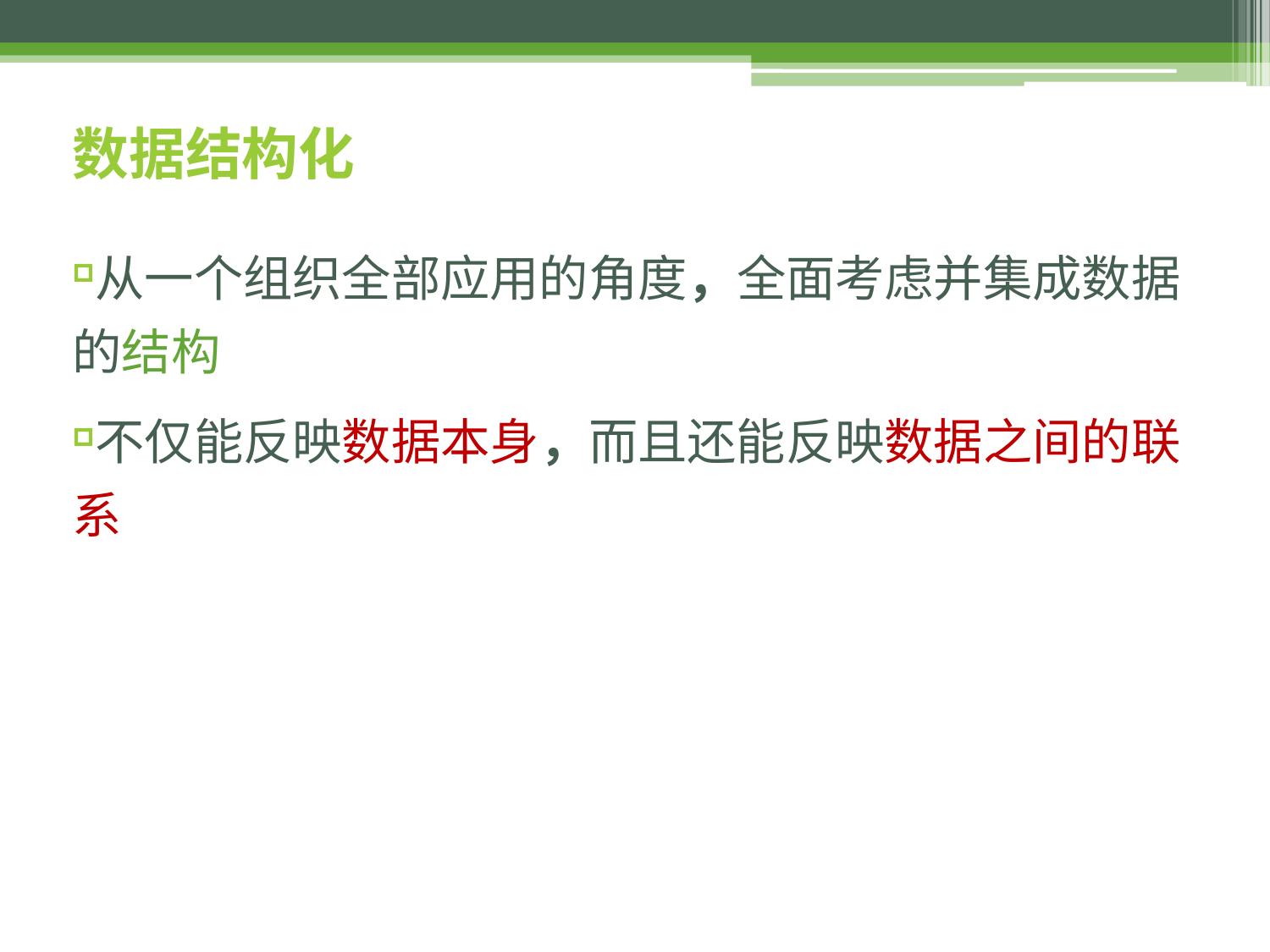

# 数据结构化
从一个组织全部应用的角度，全面考虑并集成数据的结构
不仅能反映数据本身，而且还能反映数据之间的联系